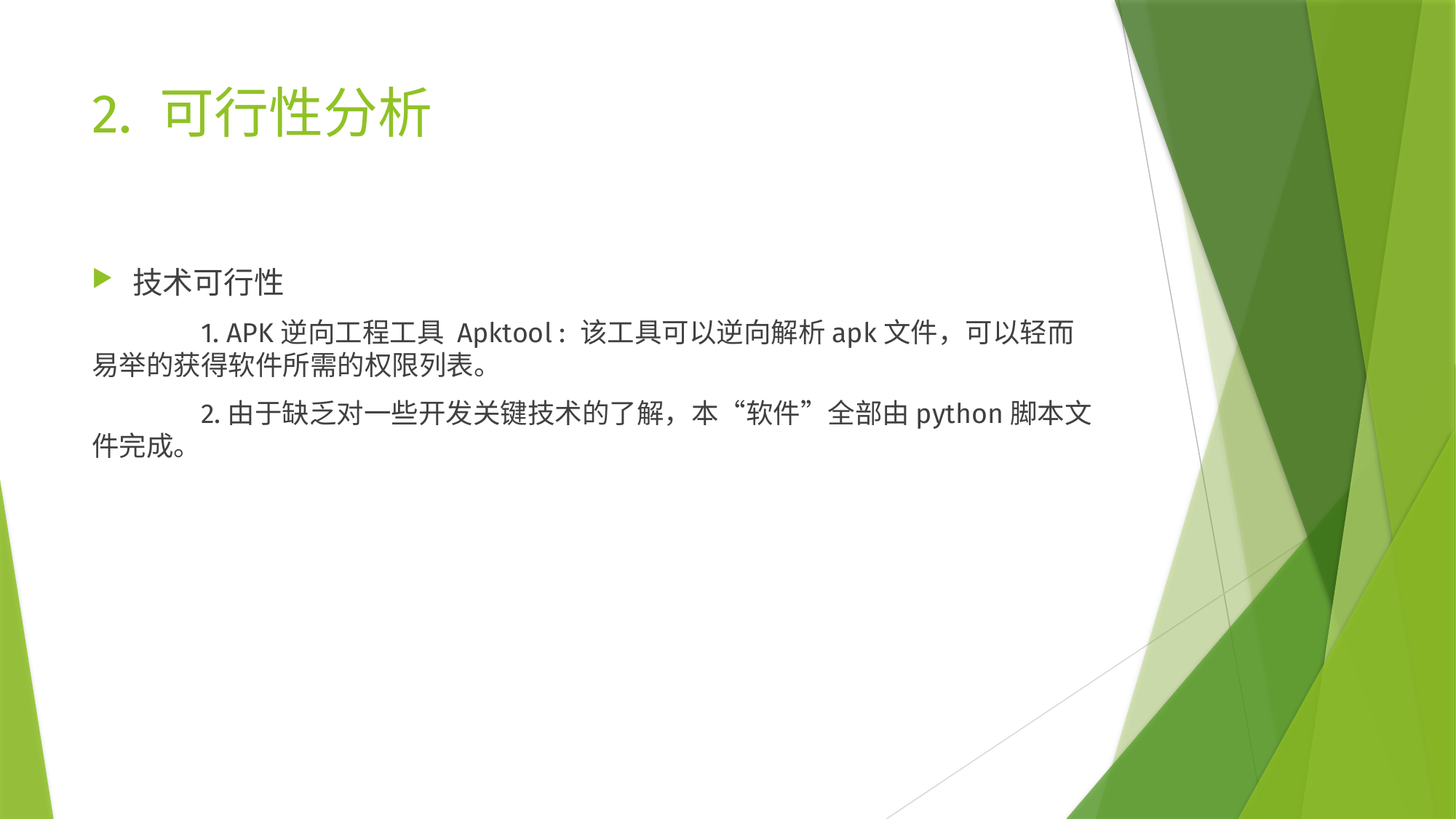

# 2. 可行性分析
技术可行性
	1. APK逆向工程工具 Apktool : 该工具可以逆向解析apk文件，可以轻而易举的获得软件所需的权限列表。
	2.由于缺乏对一些开发关键技术的了解，本“软件”全部由python脚本文件完成。